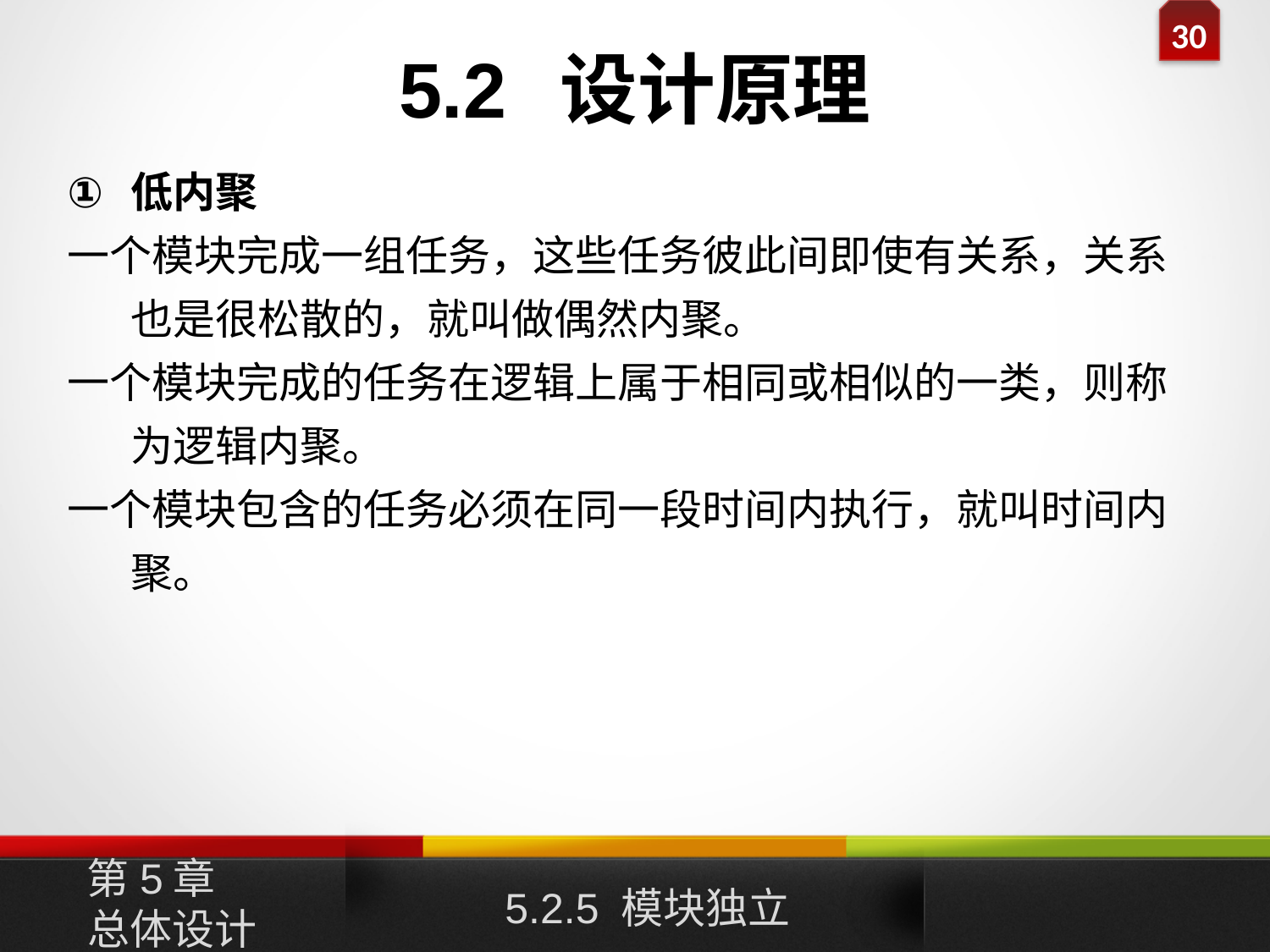

# 5.2  设计原理
低内聚
一个模块完成一组任务，这些任务彼此间即使有关系，关系也是很松散的，就叫做偶然内聚。
一个模块完成的任务在逻辑上属于相同或相似的一类，则称为逻辑内聚。
一个模块包含的任务必须在同一段时间内执行，就叫时间内聚。
第5章
总体设计
5.2.5 模块独立